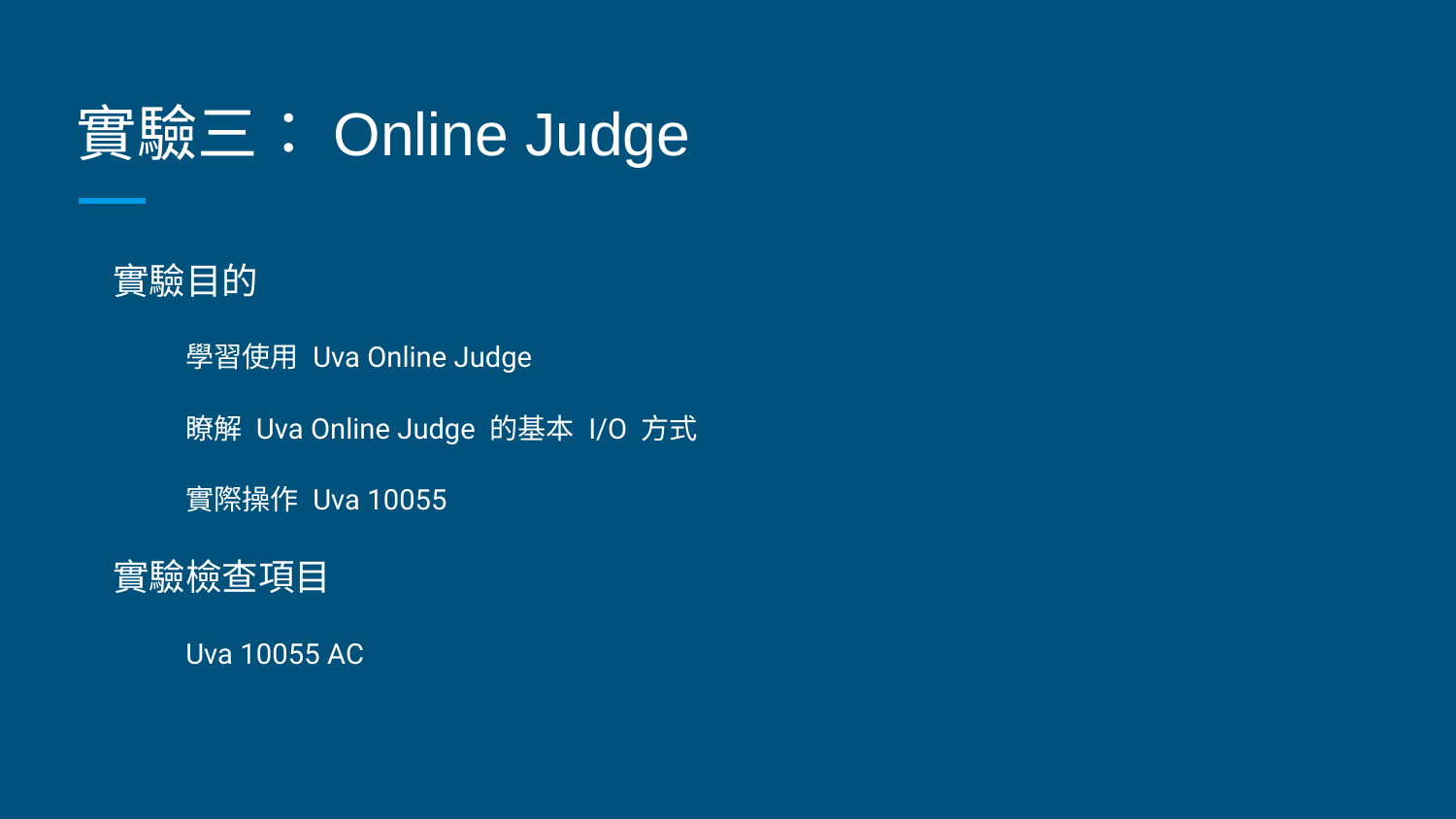

# 實驗三：Online Judge
實驗目的
學習使用 Uva Online Judge
瞭解 Uva Online Judge 的基本 I/O 方式
實際操作 Uva 10055
實驗檢查項目
Uva 10055 AC